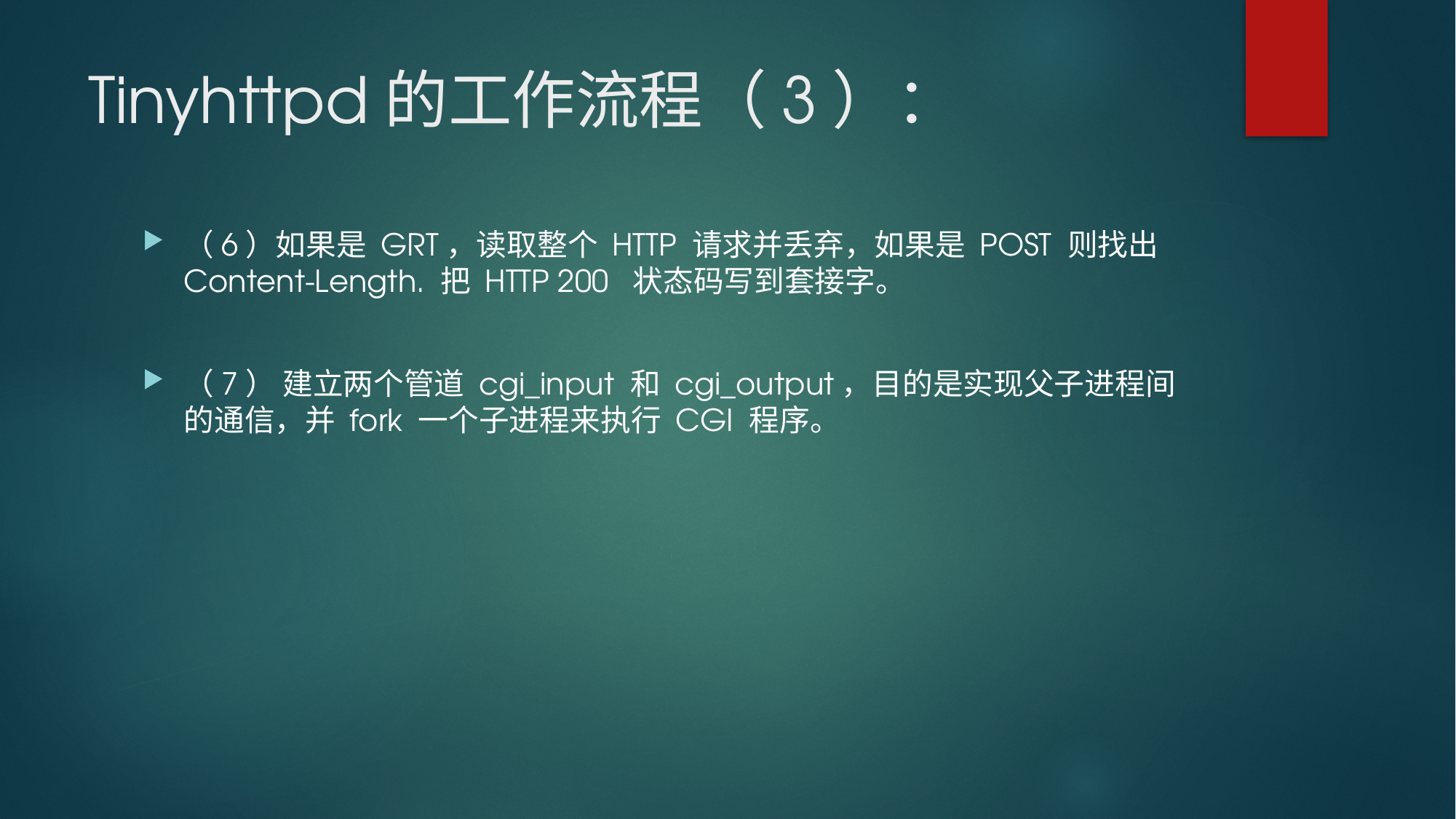

# Tinyhttpd的工作流程（3）：
（6）如果是 GRT，读取整个 HTTP 请求并丢弃，如果是 POST 则找出 Content-Length. 把 HTTP 200  状态码写到套接字。

（7） 建立两个管道 cgi_input 和 cgi_output，目的是实现父子进程间的通信，并 fork 一个子进程来执行 CGI 程序。